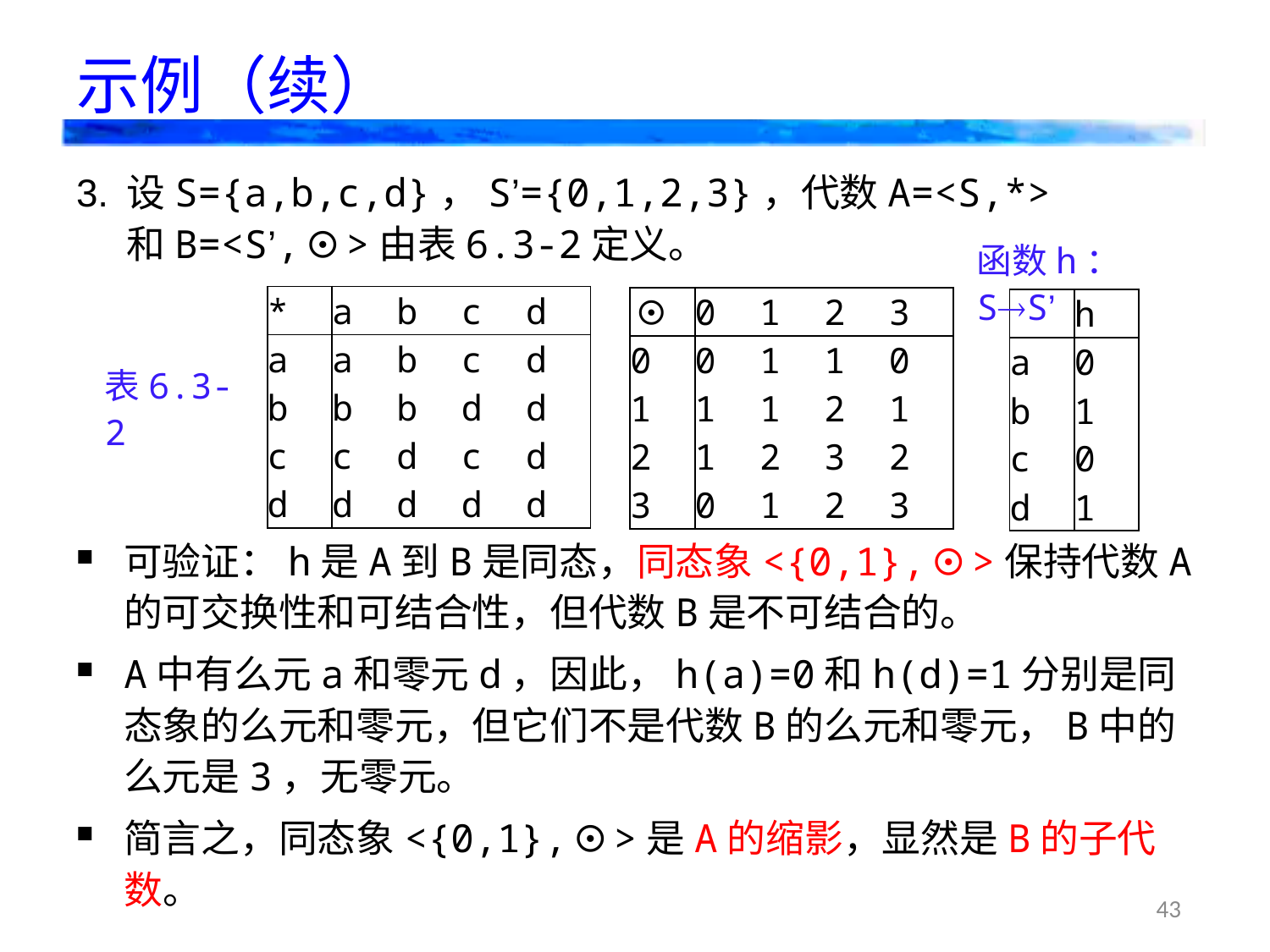

# 示例（续）
设S={a,b,c,d}，S’={0,1,2,3}，代数A=<S,*>和B=<S’,⊙>由表6.3-2定义。
函数h：S→S’
| \* | a | b | c | d |
| --- | --- | --- | --- | --- |
| a | a | b | c | d |
| b | b | b | d | d |
| c | c | d | c | d |
| d | d | d | d | d |
| ⊙ | 0 | 1 | 2 | 3 |
| --- | --- | --- | --- | --- |
| 0 | 0 | 1 | 1 | 0 |
| 1 | 1 | 1 | 2 | 1 |
| 2 | 1 | 2 | 3 | 2 |
| 3 | 0 | 1 | 2 | 3 |
|  | h |
| --- | --- |
| a | 0 |
| b | 1 |
| c | 0 |
| d | 1 |
表6.3-2
可验证：h是A到B是同态，同态象<{0,1},⊙>保持代数A的可交换性和可结合性，但代数B是不可结合的。
A中有么元a和零元d，因此，h(a)=0和h(d)=1分别是同态象的么元和零元，但它们不是代数B的么元和零元，B中的么元是3，无零元。
简言之，同态象<{0,1},⊙>是A的缩影，显然是B的子代数。
43